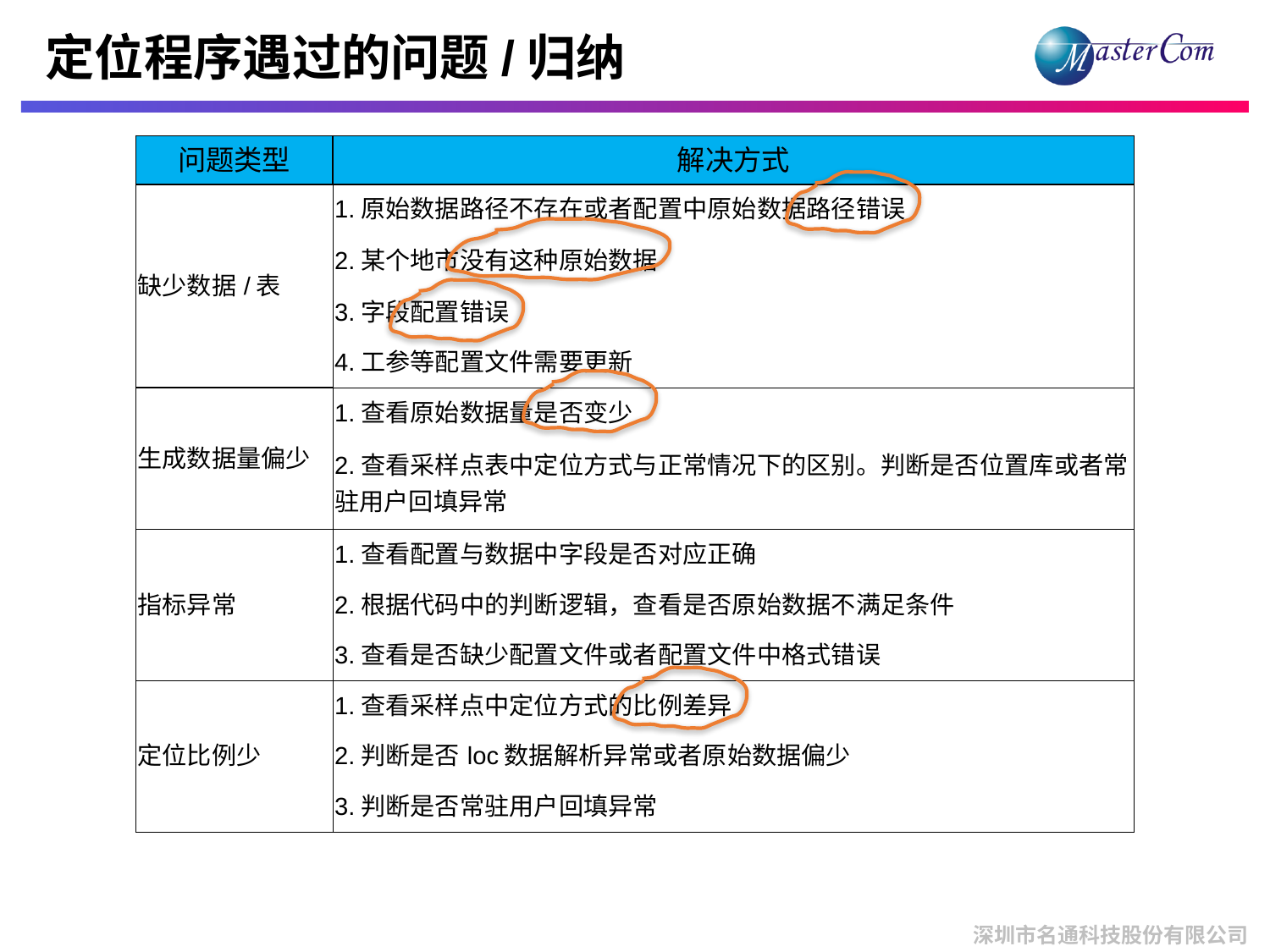

# 定位程序遇过的问题/归纳
| 问题类型 | 解决方式 |
| --- | --- |
| 缺少数据/表 | 1.原始数据路径不存在或者配置中原始数据路径错误 |
|  | 2.某个地市没有这种原始数据 |
|  | 3.字段配置错误 |
|  | 4.工参等配置文件需要更新 |
| 生成数据量偏少 | 1.查看原始数据量是否变少 |
|  | 2.查看采样点表中定位方式与正常情况下的区别。判断是否位置库或者常驻用户回填异常 |
| 指标异常 | 1.查看配置与数据中字段是否对应正确 |
|  | 2.根据代码中的判断逻辑，查看是否原始数据不满足条件 |
|  | 3.查看是否缺少配置文件或者配置文件中格式错误 |
| 定位比例少 | 1.查看采样点中定位方式的比例差异 |
|  | 2.判断是否loc数据解析异常或者原始数据偏少 |
|  | 3.判断是否常驻用户回填异常 |